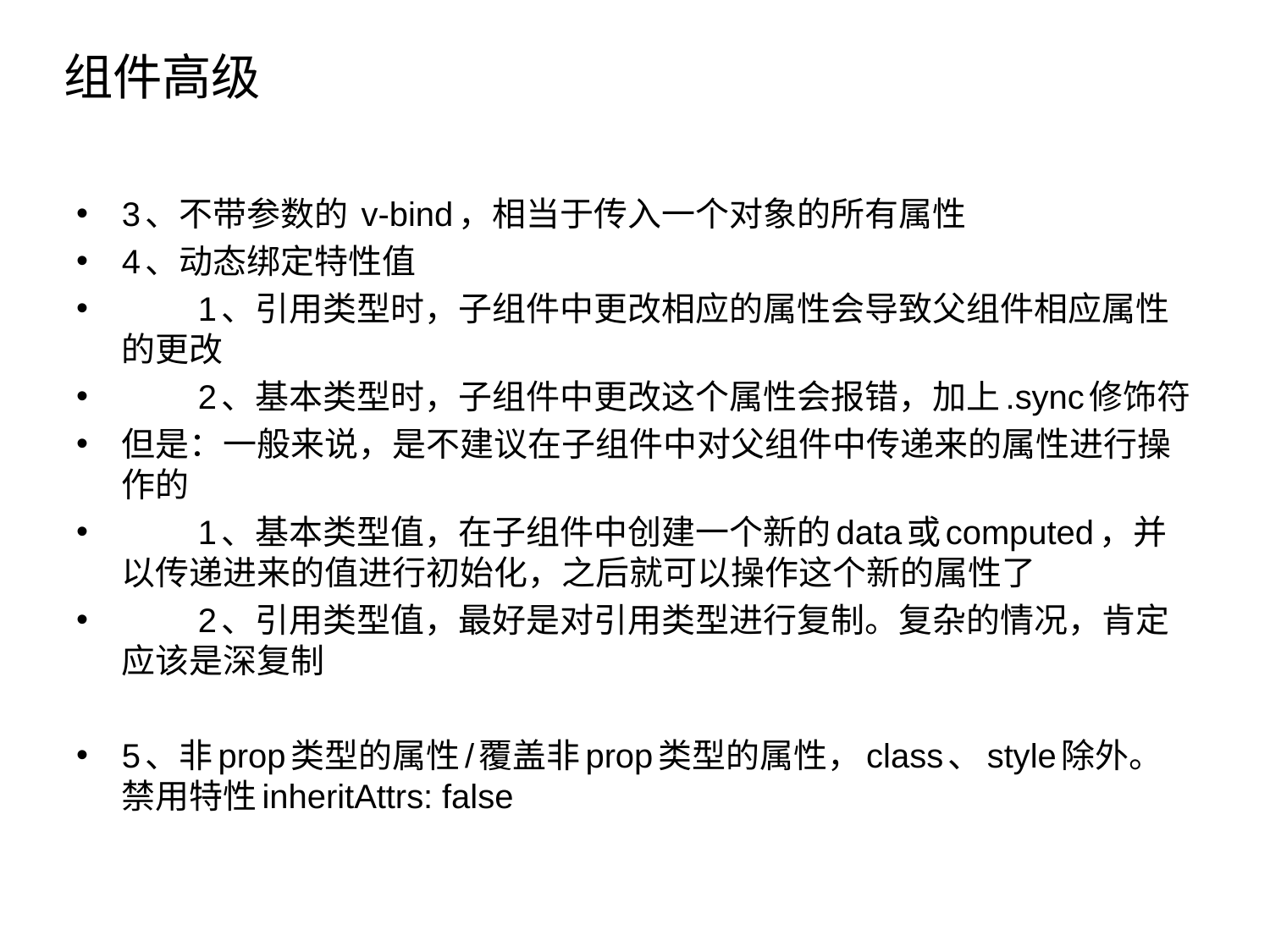

组件高级
3、不带参数的 v-bind，相当于传入一个对象的所有属性
4、动态绑定特性值
	1、引用类型时，子组件中更改相应的属性会导致父组件相应属性的更改
	2、基本类型时，子组件中更改这个属性会报错，加上.sync修饰符
但是：一般来说，是不建议在子组件中对父组件中传递来的属性进行操作的
	1、基本类型值，在子组件中创建一个新的data或computed，并以传递进来的值进行初始化，之后就可以操作这个新的属性了
	2、引用类型值，最好是对引用类型进行复制。复杂的情况，肯定应该是深复制

5、非prop类型的属性/覆盖非prop类型的属性，class、style除外。禁用特性inheritAttrs: false